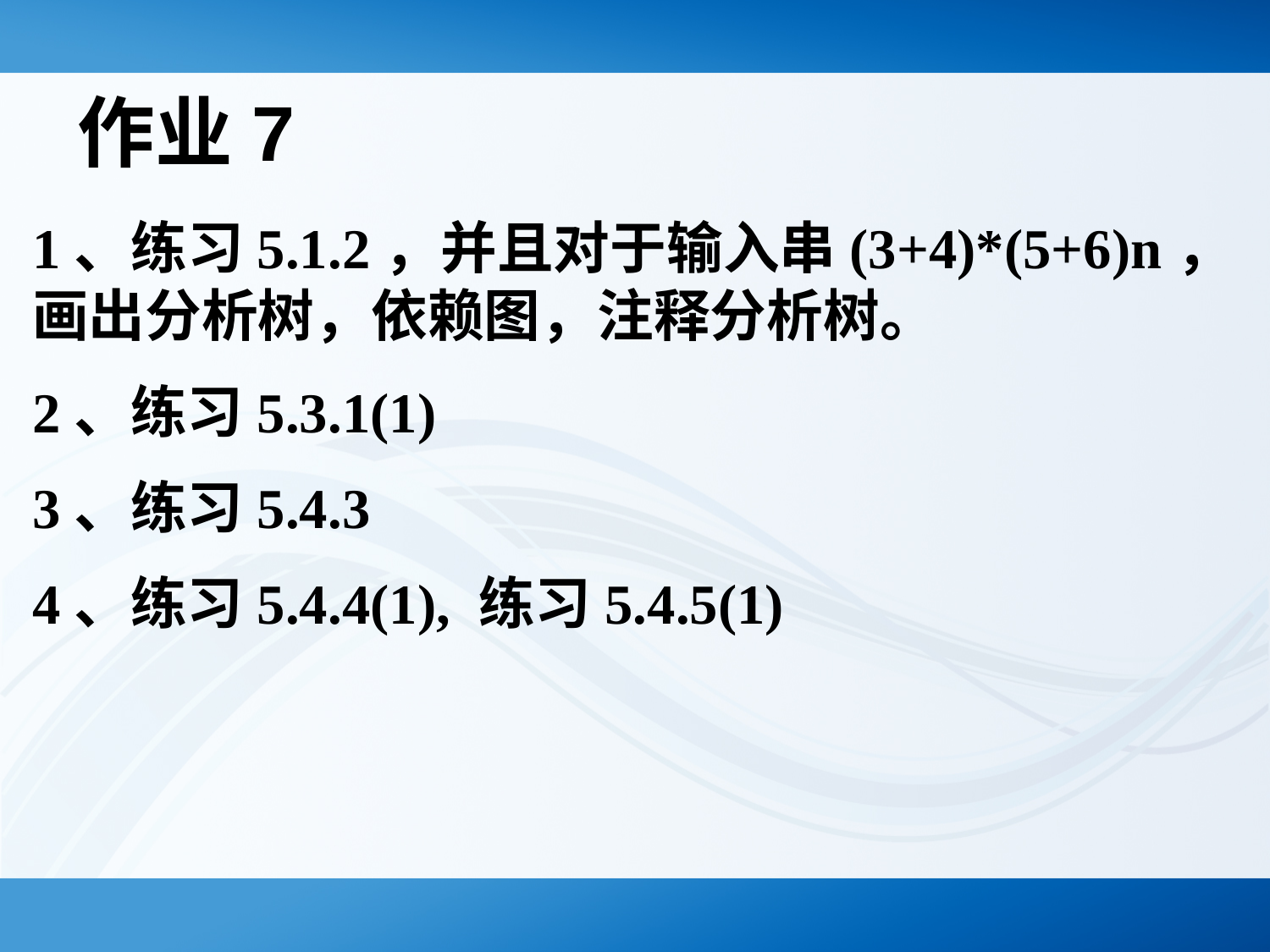

# 作业7
1、练习5.1.2，并且对于输入串(3+4)*(5+6)n，画出分析树，依赖图，注释分析树。
2、练习5.3.1(1)
3、练习5.4.3
4、练习5.4.4(1), 练习5.4.5(1)